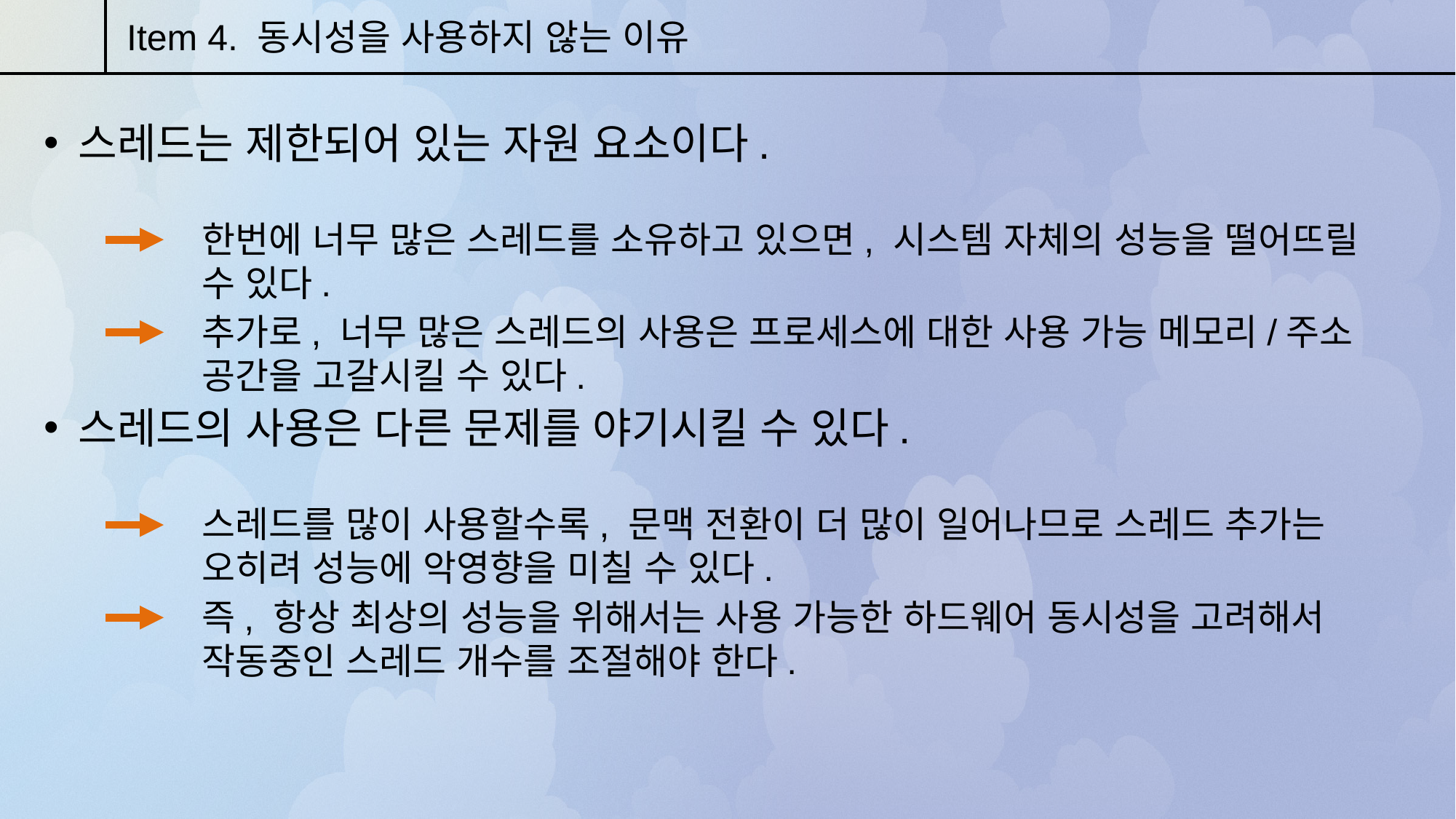

Item 4. 동시성을 사용하지 않는 이유
스레드는 제한되어 있는 자원 요소이다.
한번에 너무 많은 스레드를 소유하고 있으면, 시스템 자체의 성능을 떨어뜨릴 수 있다.
추가로, 너무 많은 스레드의 사용은 프로세스에 대한 사용 가능 메모리/주소 공간을 고갈시킬 수 있다.
스레드의 사용은 다른 문제를 야기시킬 수 있다.
스레드를 많이 사용할수록, 문맥 전환이 더 많이 일어나므로 스레드 추가는 오히려 성능에 악영향을 미칠 수 있다.
즉, 항상 최상의 성능을 위해서는 사용 가능한 하드웨어 동시성을 고려해서 작동중인 스레드 개수를 조절해야 한다.